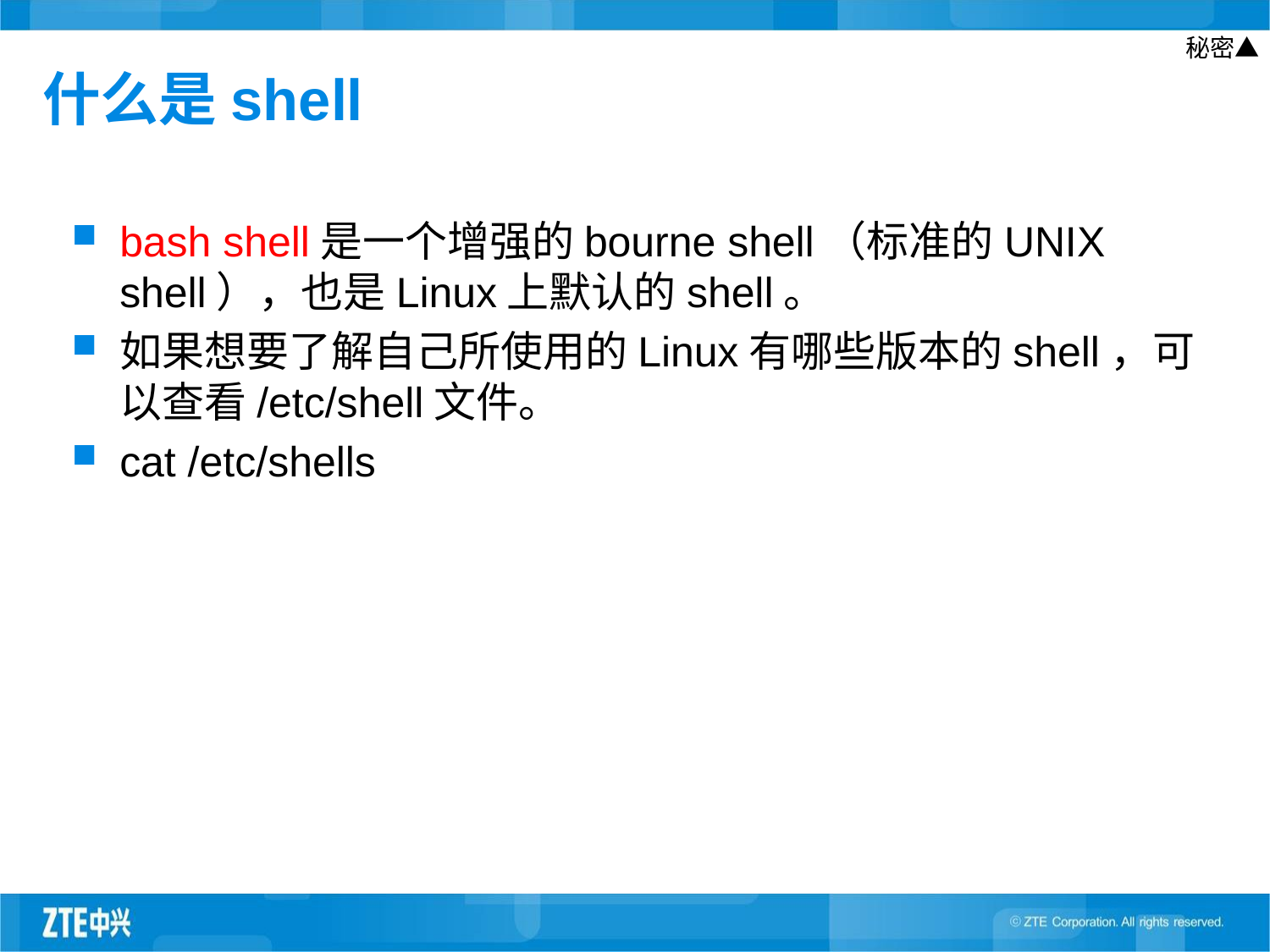

什么是shell
bash shell是一个增强的bourne shell（标准的UNIX shell），也是Linux上默认的shell。
如果想要了解自己所使用的Linux有哪些版本的shell，可以查看/etc/shell文件。
cat /etc/shells